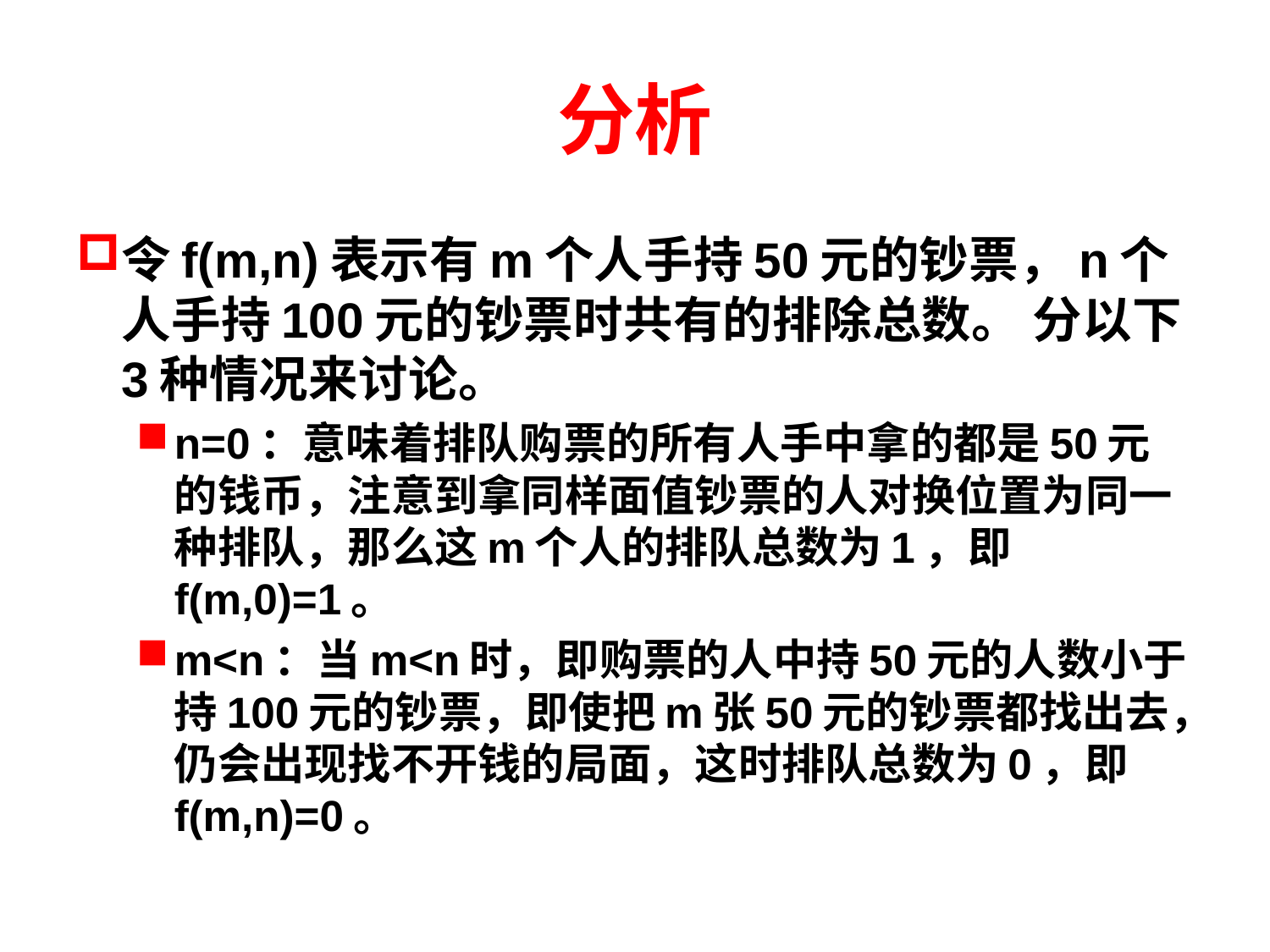

# 分析
令f(m,n)表示有m个人手持50元的钞票，n个人手持100元的钞票时共有的排除总数。 分以下3种情况来讨论。
n=0：意味着排队购票的所有人手中拿的都是50元的钱币，注意到拿同样面值钞票的人对换位置为同一种排队，那么这m个人的排队总数为1，即f(m,0)=1。
m<n：当m<n时，即购票的人中持50元的人数小于持100元的钞票，即使把m张50元的钞票都找出去，仍会出现找不开钱的局面，这时排队总数为0，即f(m,n)=0。